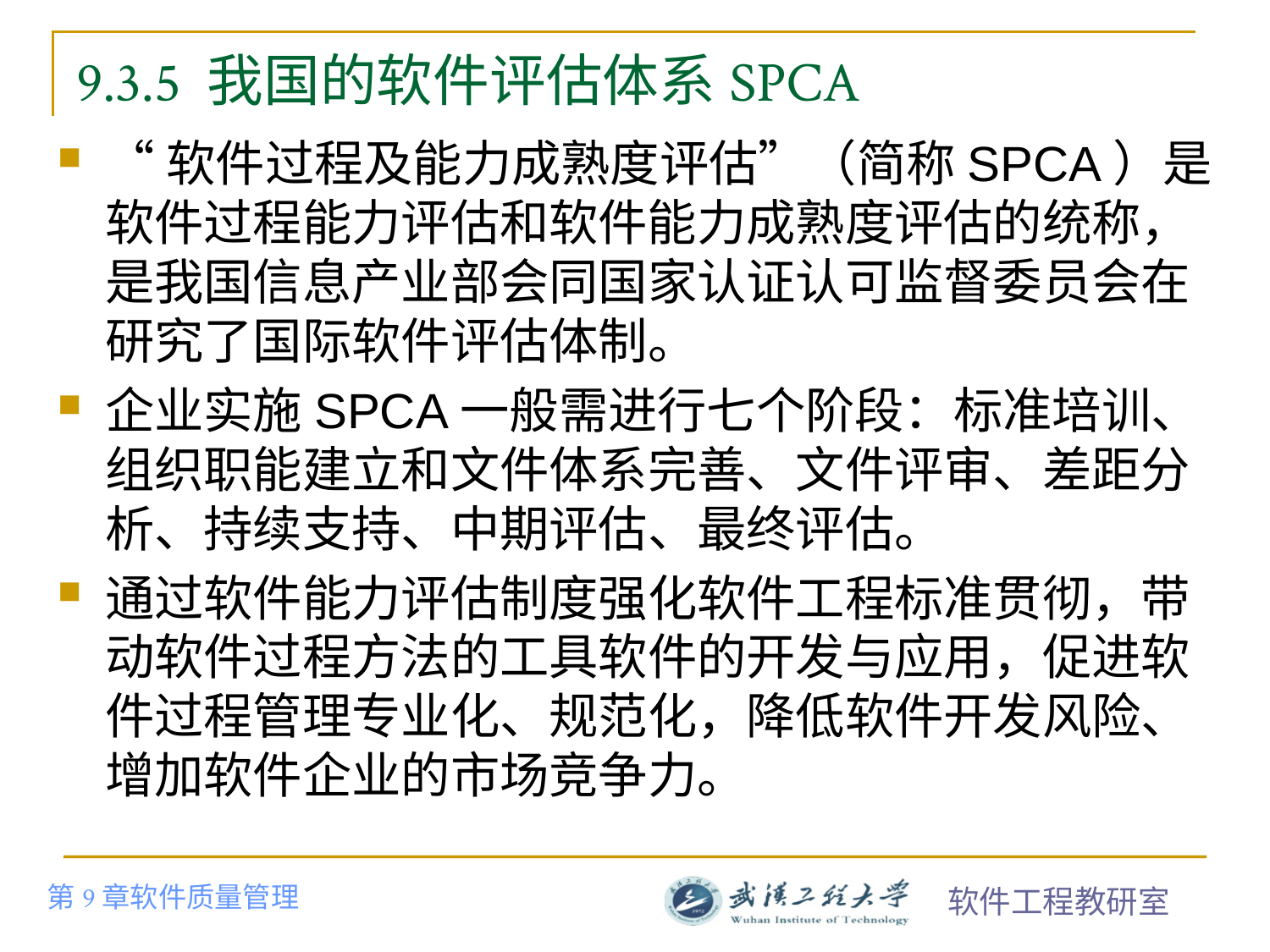

# 9.3.5 我国的软件评估体系SPCA
“软件过程及能力成熟度评估”（简称SPCA）是软件过程能力评估和软件能力成熟度评估的统称，是我国信息产业部会同国家认证认可监督委员会在研究了国际软件评估体制。
企业实施SPCA一般需进行七个阶段：标准培训、组织职能建立和文件体系完善、文件评审、差距分析、持续支持、中期评估、最终评估。
通过软件能力评估制度强化软件工程标准贯彻，带动软件过程方法的工具软件的开发与应用，促进软件过程管理专业化、规范化，降低软件开发风险、增加软件企业的市场竞争力。